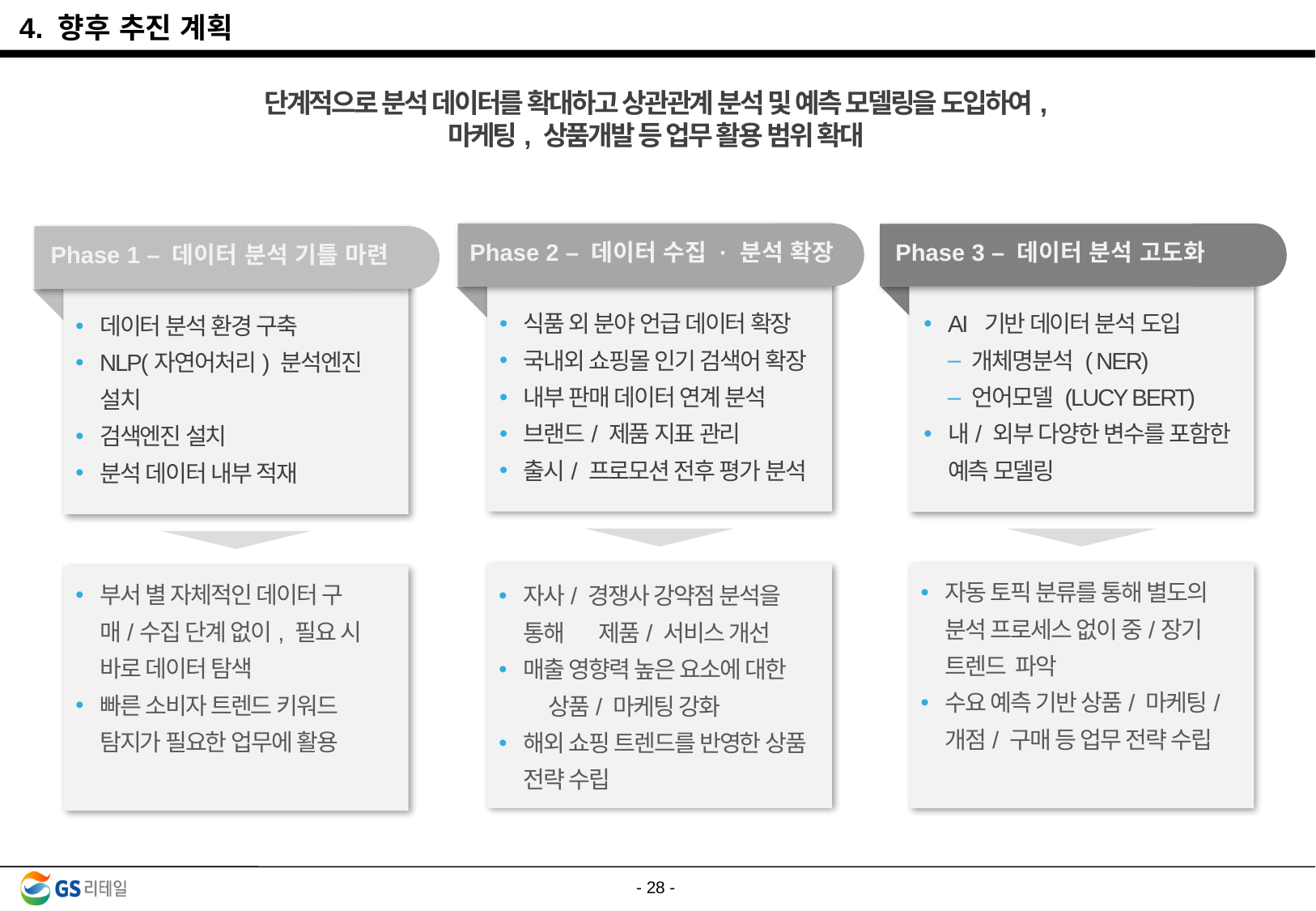

4. 향후 추진 계획
단계적으로 분석 데이터를 확대하고 상관관계 분석 및 예측 모델링을 도입하여,
마케팅, 상품개발 등 업무 활용 범위 확대

Phase 3 – 데이터 분석 고도화
Phase 2 – 데이터 수집 · 분석 확장
Phase 1 – 데이터 분석 기틀 마련

식품 외 분야 언급 데이터 확장
국내외 쇼핑몰 인기 검색어 확장
내부 판매 데이터 연계 분석
브랜드/ 제품 지표 관리
출시/ 프로모션 전후 평가 분석
AI  기반 데이터 분석 도입
개체명분석 ( NER)
언어모델 (LUCY BERT)
내/ 외부 다양한 변수를 포함한   예측 모델링
데이터 분석 환경 구축
NLP(자연어처리) 분석엔진 설치
검색엔진 설치
분석 데이터 내부 적재

자동 토픽 분류를 통해 별도의 분석 프로세스 없이 중/장기 트렌드  파악
수요 예측 기반 상품/ 마케팅/ 개점/ 구매 등 업무 전략 수립

부서 별 자체적인 데이터 구매/수집 단계 없이, 필요 시 바로 데이터 탐색
빠른 소비자 트렌드 키워드 탐지가 필요한 업무에 활용
자사/ 경쟁사 강약점 분석을 통해       제품/ 서비스 개선
매출 영향력 높은 요소에 대한             상품/ 마케팅 강화
해외 쇼핑 트렌드를 반영한 상품 전략 수립
- 28 -